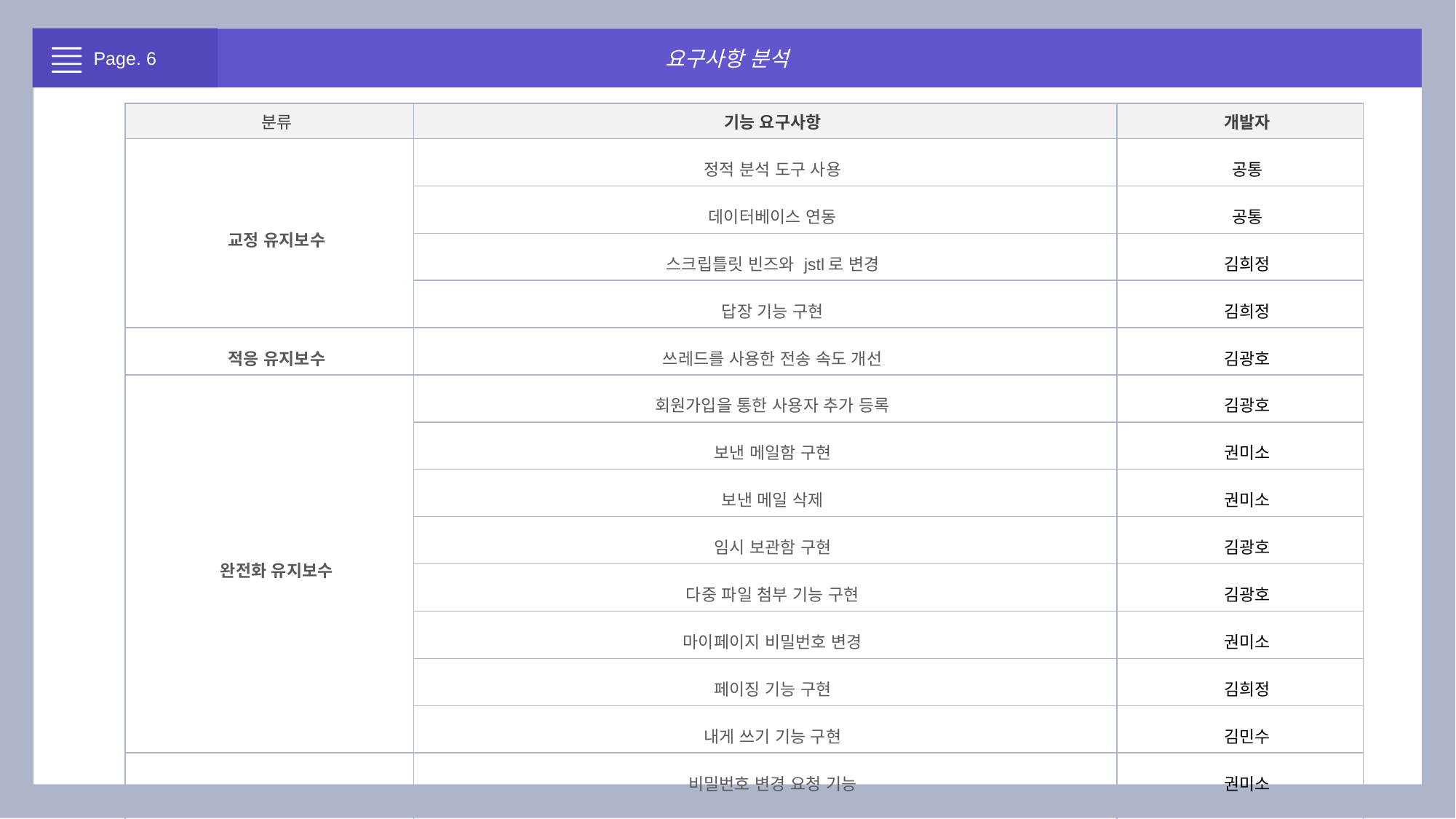

요구사항 분석
Page. 6

| 분류 | 기능 요구사항 | 개발자 |
| --- | --- | --- |
| 교정 유지보수 | 정적 분석 도구 사용 | 공통 |
|  | 데이터베이스 연동 | 공통 |
|  | 스크립틀릿 빈즈와 jstl로 변경 | 김희정 |
|  | 답장 기능 구현 | 김희정 |
| 적응 유지보수 | 쓰레드를 사용한 전송 속도 개선 | 김광호 |
| 완전화 유지보수 | 회원가입을 통한 사용자 추가 등록 | 김광호 |
|  | 보낸 메일함 구현 | 권미소 |
|  | 보낸 메일 삭제 | 권미소 |
|  | 임시 보관함 구현 | 김광호 |
|  | 다중 파일 첨부 기능 구현 | 김광호 |
|  | 마이페이지 비밀번호 변경 | 권미소 |
|  | 페이징 기능 구현 | 김희정 |
|  | 내게 쓰기 기능 구현 | 김민수 |
| 예방 유지보수 | 비밀번호 변경 요청 기능 | 권미소 |
|  | XSS 공격 예방 | 김광호 |
|  | 회원 가입 시 안전한 아이디, 비밀번호 입력 | 김희정 |
|  | 세션 만료 시 에러페이지 처리 | 김희정 |